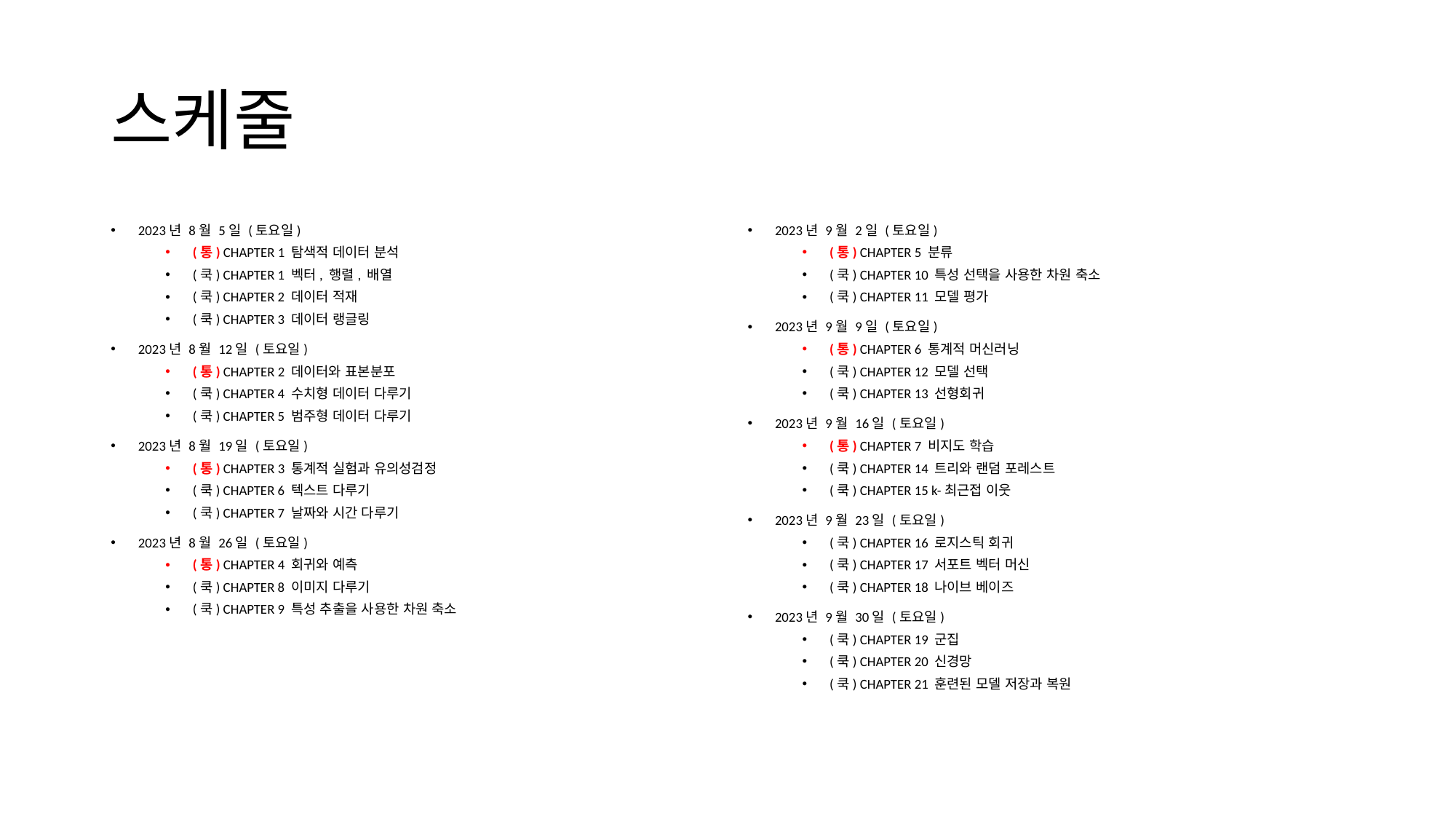

# 스케줄
2023년 8월 5일 (토요일)
(통) CHAPTER 1 탐색적 데이터 분석
(쿡) CHAPTER 1 벡터, 행렬, 배열
(쿡) CHAPTER 2 데이터 적재
(쿡) CHAPTER 3 데이터 랭글링
2023년 8월 12일 (토요일)
(통) CHAPTER 2 데이터와 표본분포
(쿡) CHAPTER 4 수치형 데이터 다루기
(쿡) CHAPTER 5 범주형 데이터 다루기
2023년 8월 19일 (토요일)
(통) CHAPTER 3 통계적 실험과 유의성검정
(쿡) CHAPTER 6 텍스트 다루기
(쿡) CHAPTER 7 날짜와 시간 다루기
2023년 8월 26일 (토요일)
(통) CHAPTER 4 회귀와 예측
(쿡) CHAPTER 8 이미지 다루기
(쿡) CHAPTER 9 특성 추출을 사용한 차원 축소
2023년 9월 2일 (토요일)
(통) CHAPTER 5 분류
(쿡) CHAPTER 10 특성 선택을 사용한 차원 축소
(쿡) CHAPTER 11 모델 평가
2023년 9월 9일 (토요일)
(통) CHAPTER 6 통계적 머신러닝
(쿡) CHAPTER 12 모델 선택
(쿡) CHAPTER 13 선형회귀
2023년 9월 16일 (토요일)
(통) CHAPTER 7 비지도 학습
(쿡) CHAPTER 14 트리와 랜덤 포레스트
(쿡) CHAPTER 15 k-최근접 이웃
2023년 9월 23일 (토요일)
(쿡) CHAPTER 16 로지스틱 회귀
(쿡) CHAPTER 17 서포트 벡터 머신
(쿡) CHAPTER 18 나이브 베이즈
2023년 9월 30일 (토요일)
(쿡) CHAPTER 19 군집
(쿡) CHAPTER 20 신경망
(쿡) CHAPTER 21 훈련된 모델 저장과 복원